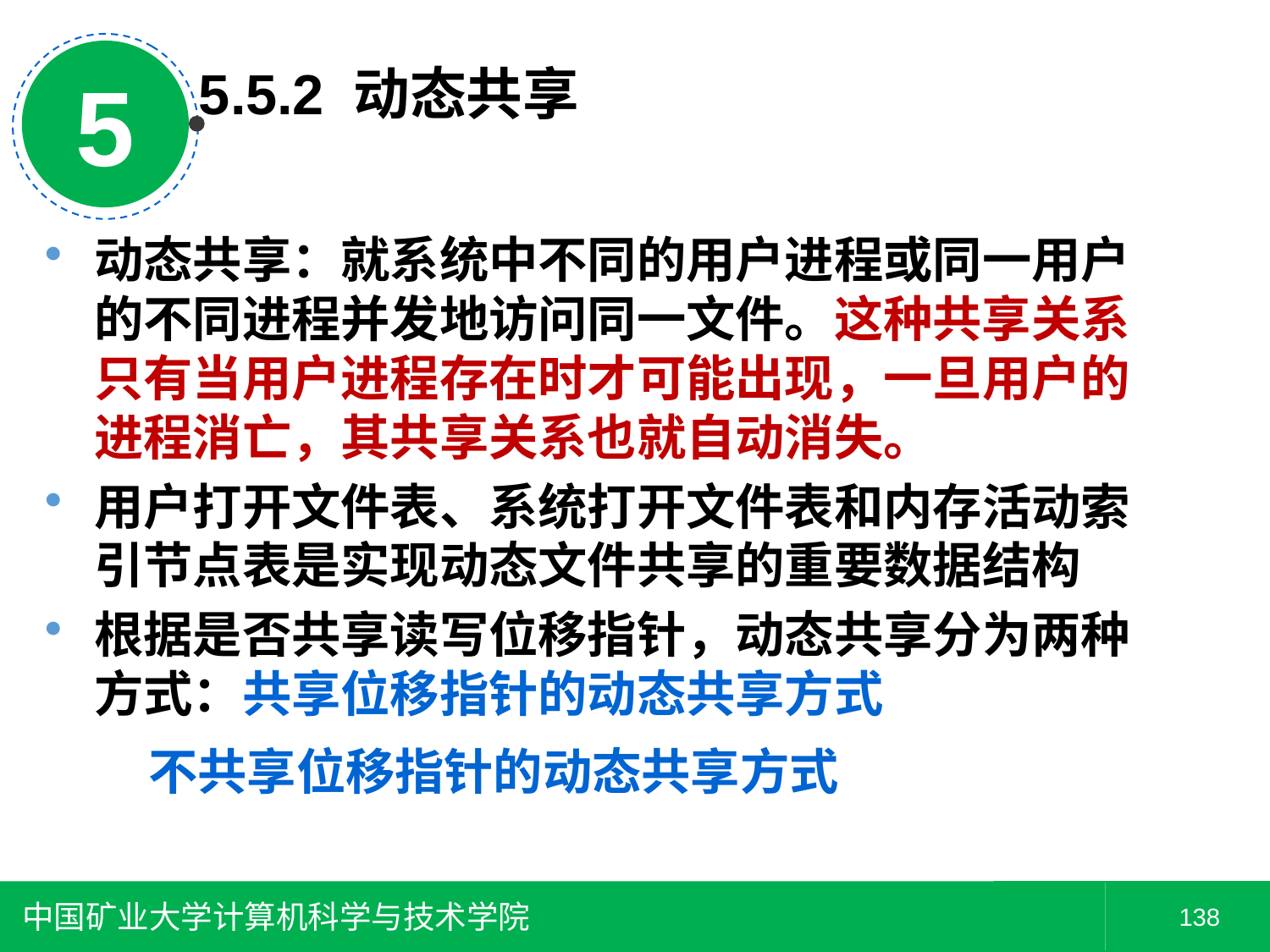

5
5.5.2 动态共享

动态共享：就系统中不同的用户进程或同一用户的不同进程并发地访问同一文件。这种共享关系只有当用户进程存在时才可能出现，一旦用户的进程消亡，其共享关系也就自动消失。
用户打开文件表、系统打开文件表和内存活动索引节点表是实现动态文件共享的重要数据结构
根据是否共享读写位移指针，动态共享分为两种方式：共享位移指针的动态共享方式
        不共享位移指针的动态共享方式